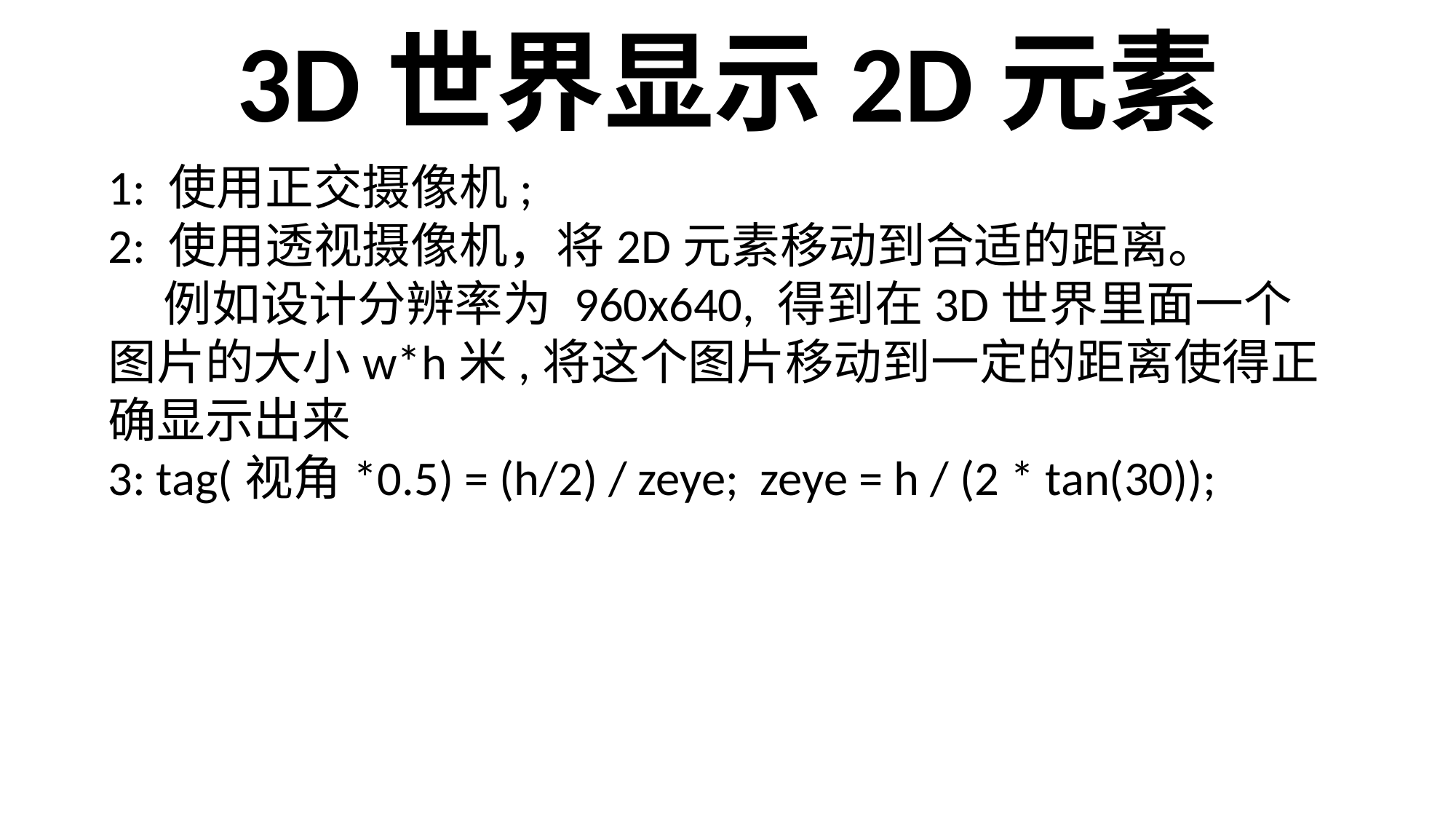

3D世界显示2D元素
1: 使用正交摄像机;
2: 使用透视摄像机，将2D元素移动到合适的距离。
    例如设计分辨率为 960x640, 得到在3D世界里面一个图片的大小w*h米,将这个图片移动到一定的距离使得正确显示出来
3: tag(视角*0.5) = (h/2) / zeye;  zeye = h / (2 * tan(30));
1